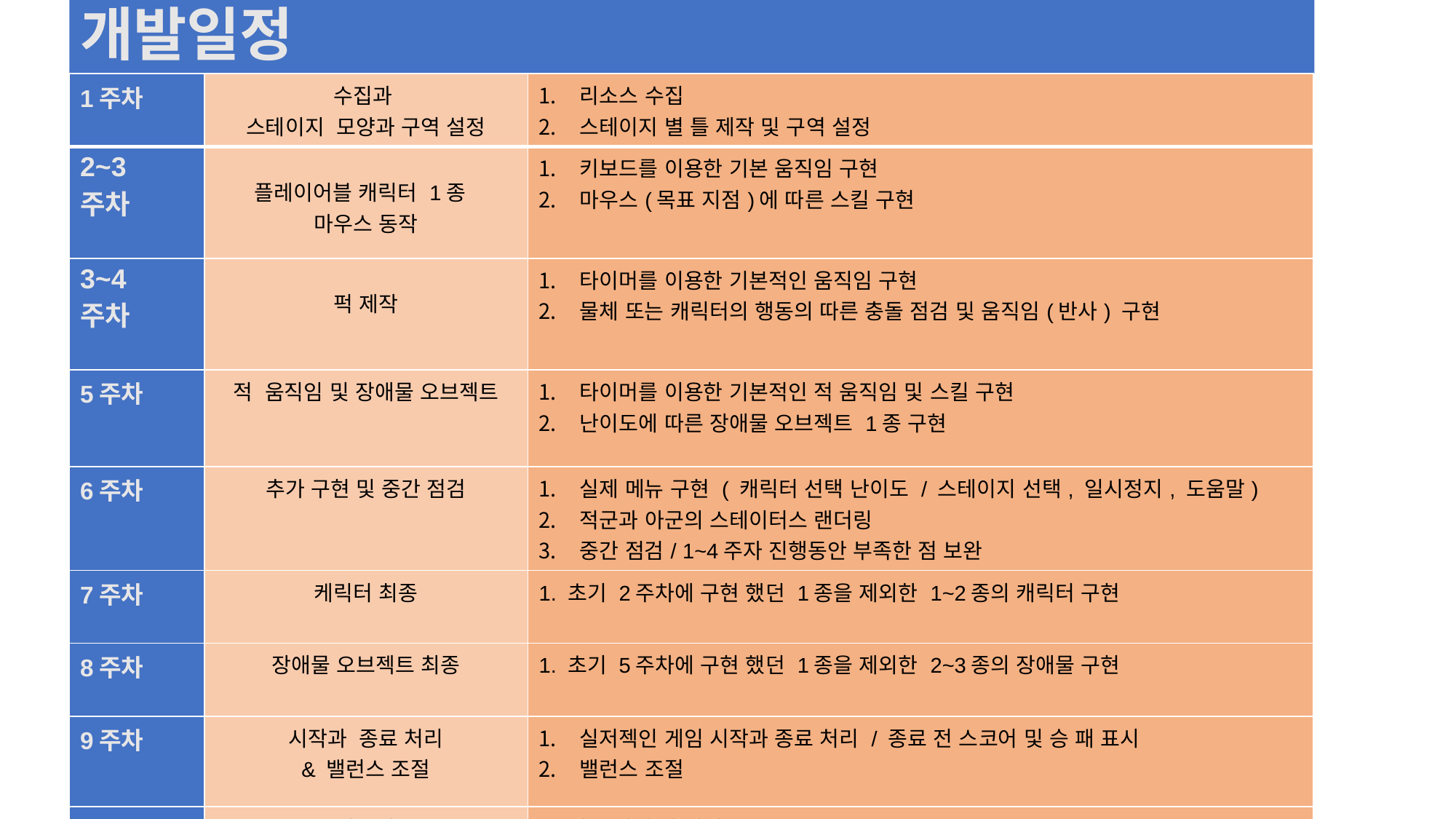

# 개발일정
| 1주차 | 수집과 스테이지 모양과 구역 설정 | 리소스 수집 스테이지 별 틀 제작 및 구역 설정 |
| --- | --- | --- |
| 2~3 주차 | 플레이어블 캐릭터 1종 마우스 동작 | 키보드를 이용한 기본 움직임 구현 마우스(목표 지점)에 따른 스킬 구현 |
| 3~4 주차 | 퍽 제작 | 타이머를 이용한 기본적인 움직임 구현 물체 또는 캐릭터의 행동의 따른 충돌 점검 및 움직임(반사) 구현 |
| 5주차 | 적 움직임 및 장애물 오브젝트 | 타이머를 이용한 기본적인 적 움직임 및 스킬 구현 난이도에 따른 장애물 오브젝트 1종 구현 |
| 6주차 | 추가 구현 및 중간 점검 | 실제 메뉴 구현 ( 캐릭터 선택 난이도 / 스테이지 선택, 일시정지, 도움말) 적군과 아군의 스테이터스 랜더링 중간 점검/ 1~4주자 진행동안 부족한 점 보완 |
| 7주차 | 케릭터 최종 | 1. 초기 2주차에 구현 했던 1종을 제외한 1~2종의 캐릭터 구현 |
| 8주차 | 장애물 오브젝트 최종 | 1. 초기 5주차에 구현 했던 1종을 제외한 2~3종의 장애물 구현 |
| 9주차 | 시작과 종료 처리 & 밸런스 조절 | 실저젝인 게임 시작과 종료 처리 / 종료 전 스코어 및 승 패 표시 밸런스 조절 |
| 10주차 | 마무리 | 1. 최종 점검 및 릴리즈 |